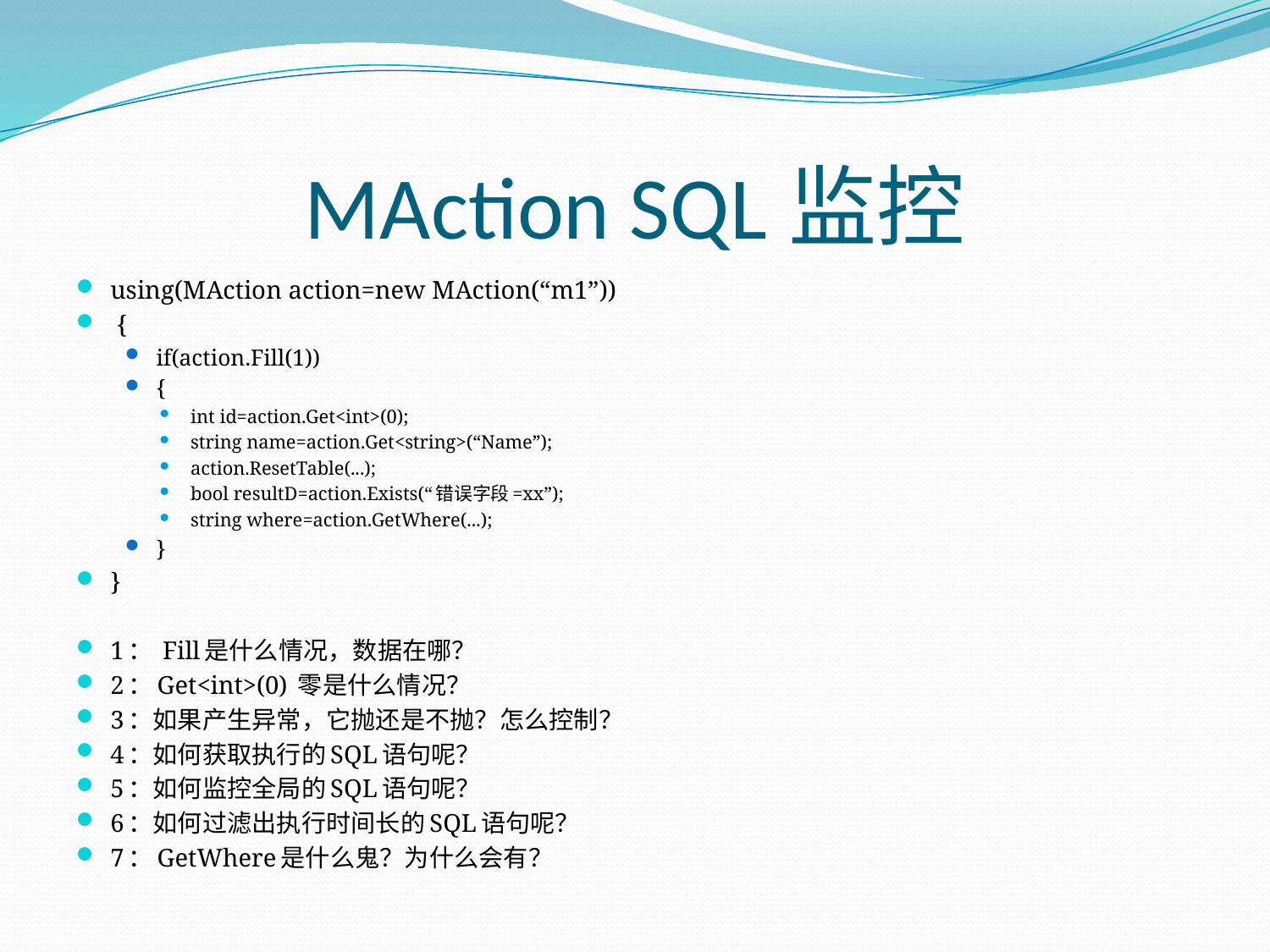

# MAction SQL监控
using(MAction action=new MAction(“m1”))
 {
if(action.Fill(1))
{
int id=action.Get<int>(0);
string name=action.Get<string>(“Name”);
action.ResetTable(...);
bool resultD=action.Exists(“错误字段=xx”);
string where=action.GetWhere(...);
}
}

1： Fill是什么情况，数据在哪？
2：Get<int>(0) 零是什么情况？
3：如果产生异常，它抛还是不抛？怎么控制？
4：如何获取执行的SQL语句呢？
5：如何监控全局的SQL语句呢？
6：如何过滤出执行时间长的SQL语句呢？
7：GetWhere是什么鬼？为什么会有？